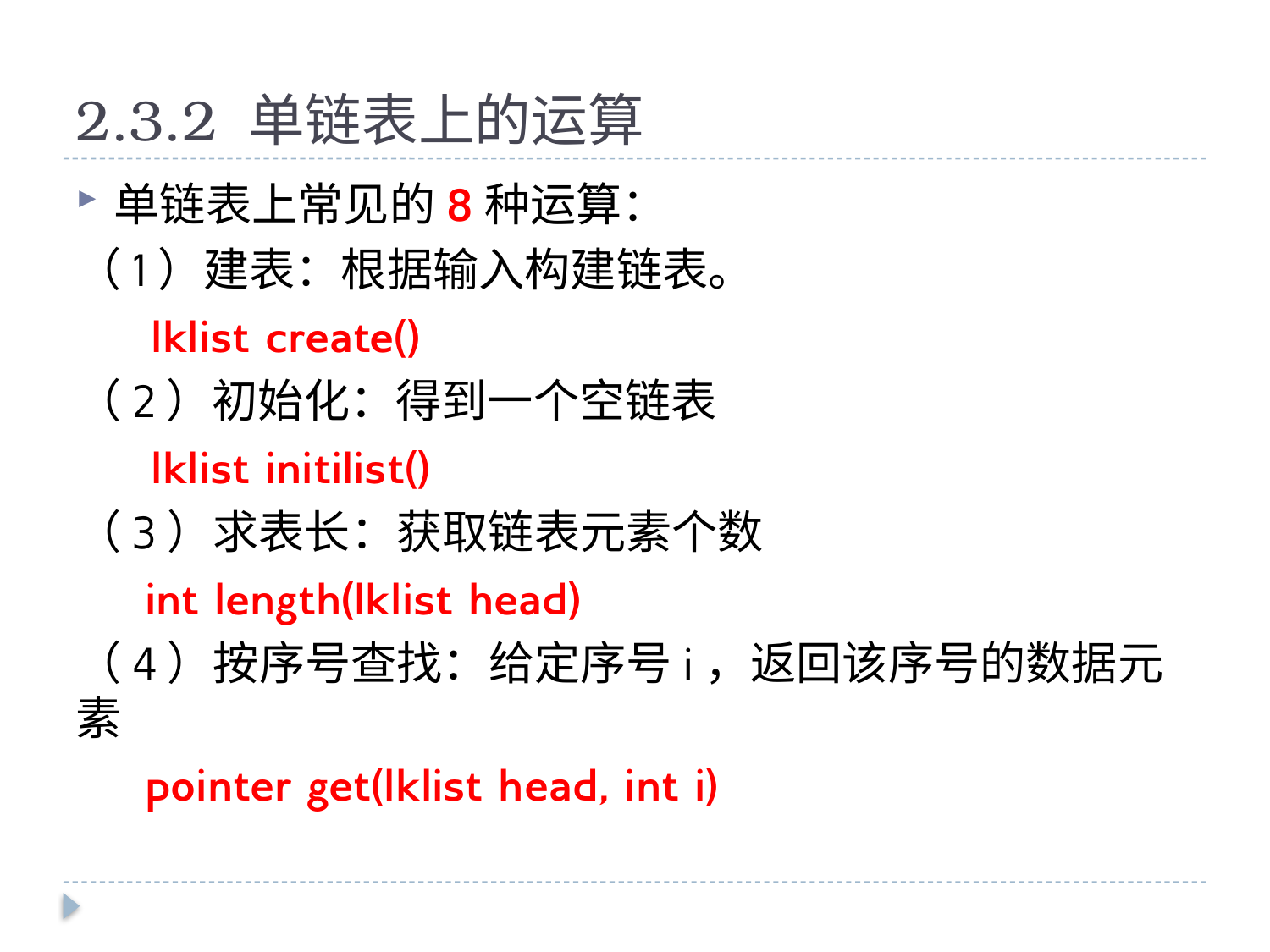

# 2.3.2 单链表上的运算
单链表上常见的8种运算：
（1）建表：根据输入构建链表。
     lklist create()
（2）初始化：得到一个空链表
     lklist initilist()
（3）求表长：获取链表元素个数
     int length(lklist head)
（4）按序号查找：给定序号i，返回该序号的数据元素
     pointer get(lklist head, int i)